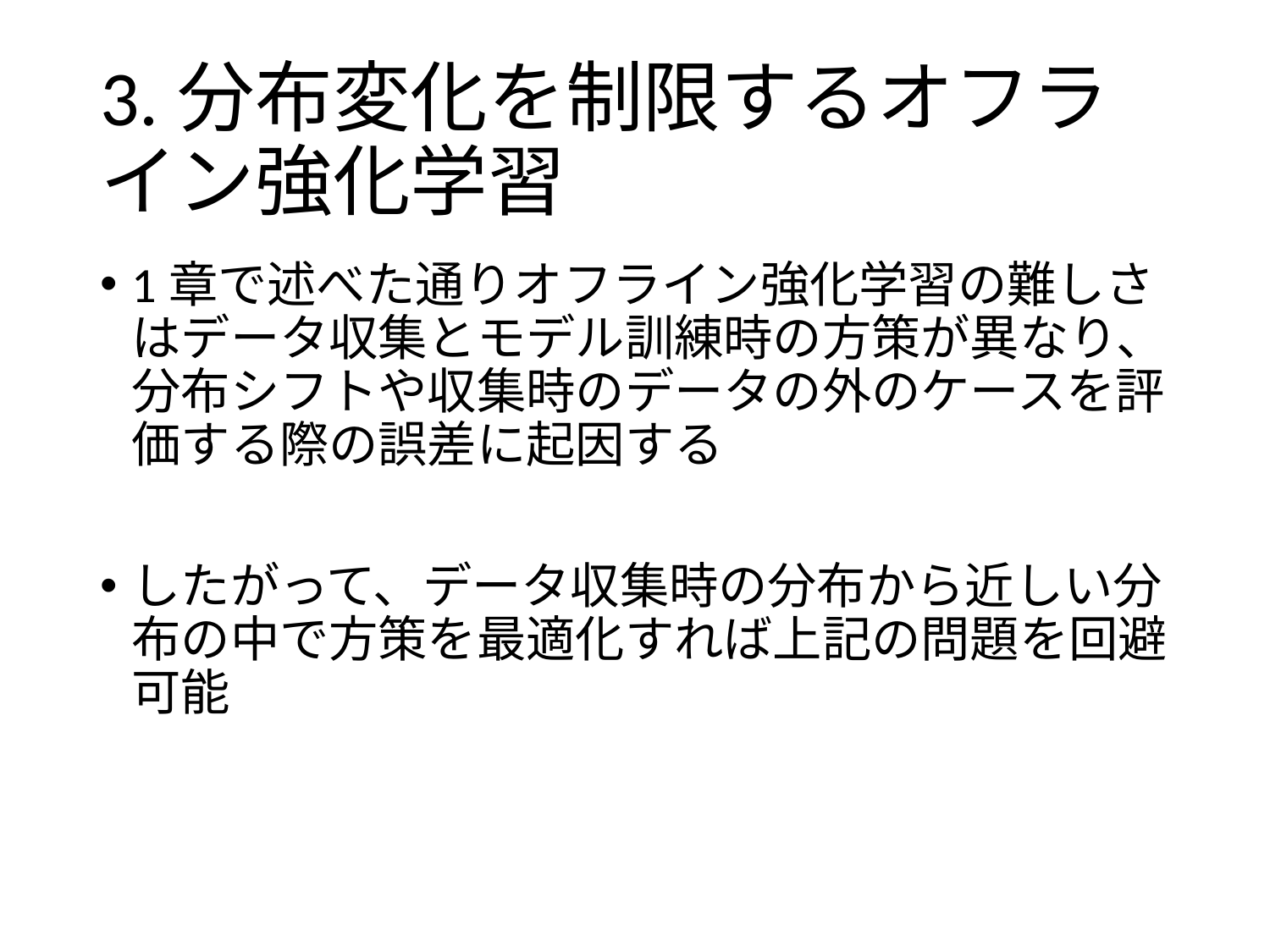

# 3.分布変化を制限するオフライン強化学習
1章で述べた通りオフライン強化学習の難しさはデータ収集とモデル訓練時の方策が異なり、分布シフトや収集時のデータの外のケースを評価する際の誤差に起因する

したがって、データ収集時の分布から近しい分布の中で方策を最適化すれば上記の問題を回避可能